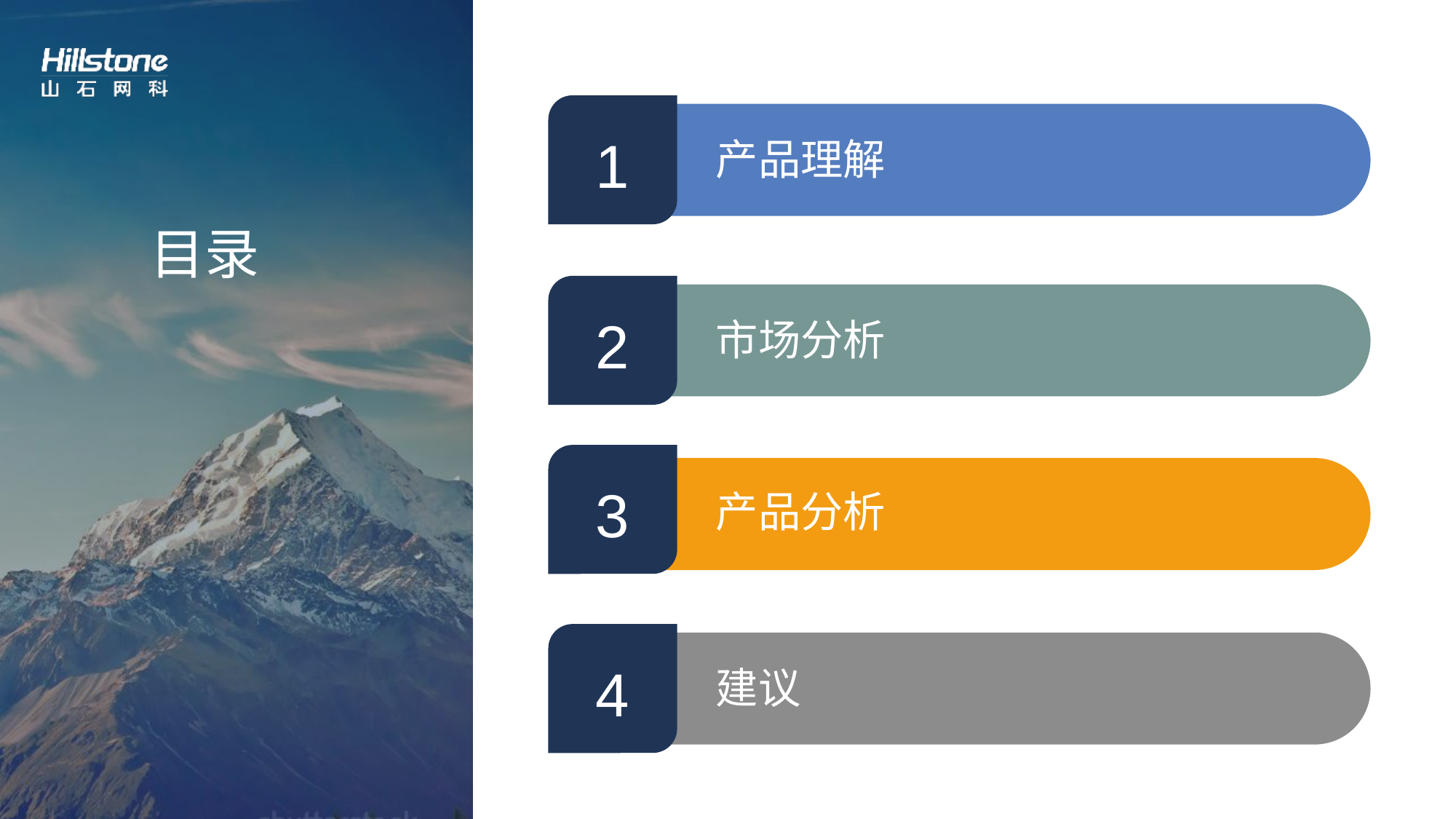

1
产品理解

2
市场分析

3

产品分析

4
建议